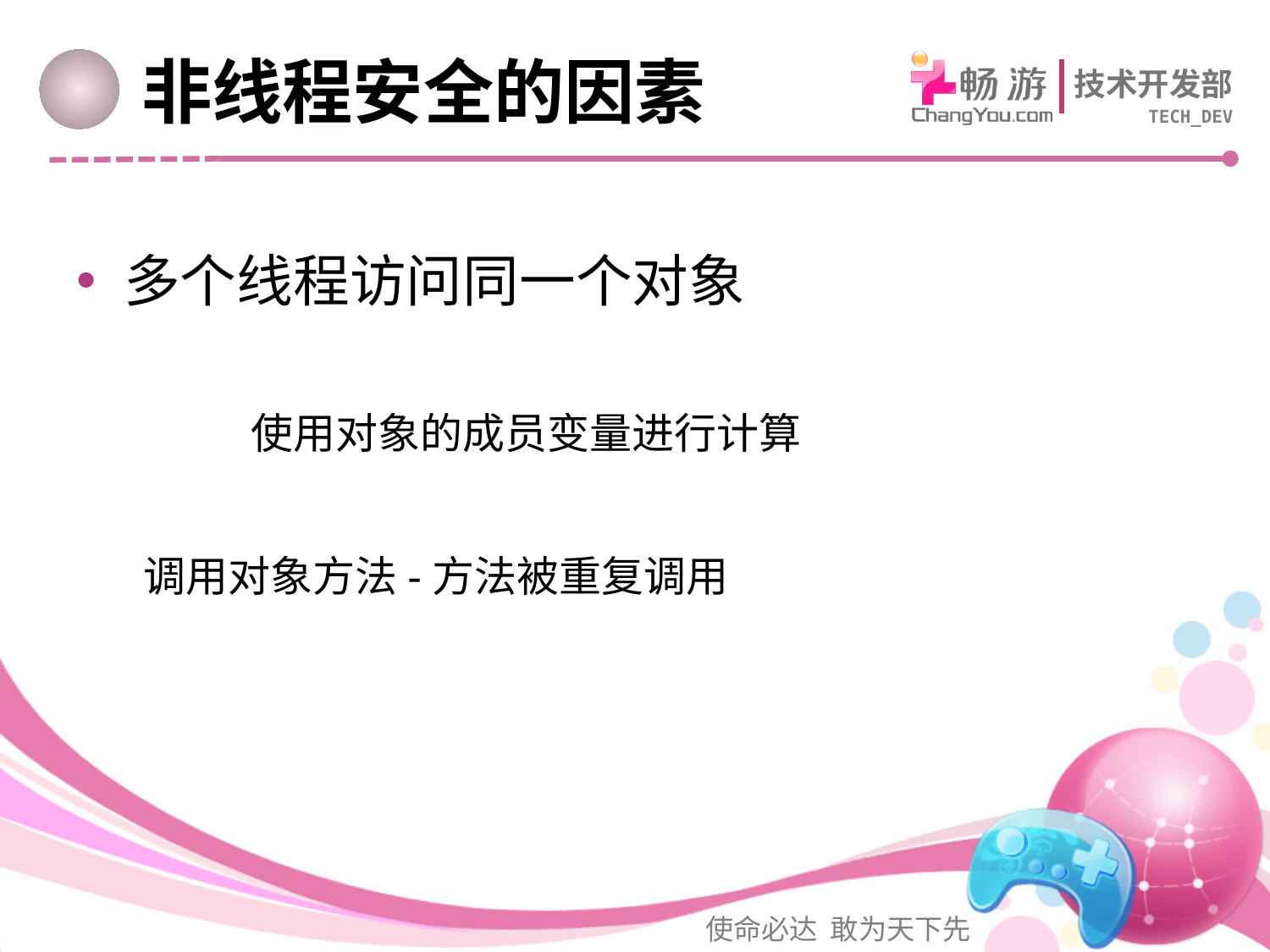

# 非线程安全的因素
多个线程访问同一个对象

		使用对象的成员变量进行计算

      调用对象方法-方法被重复调用